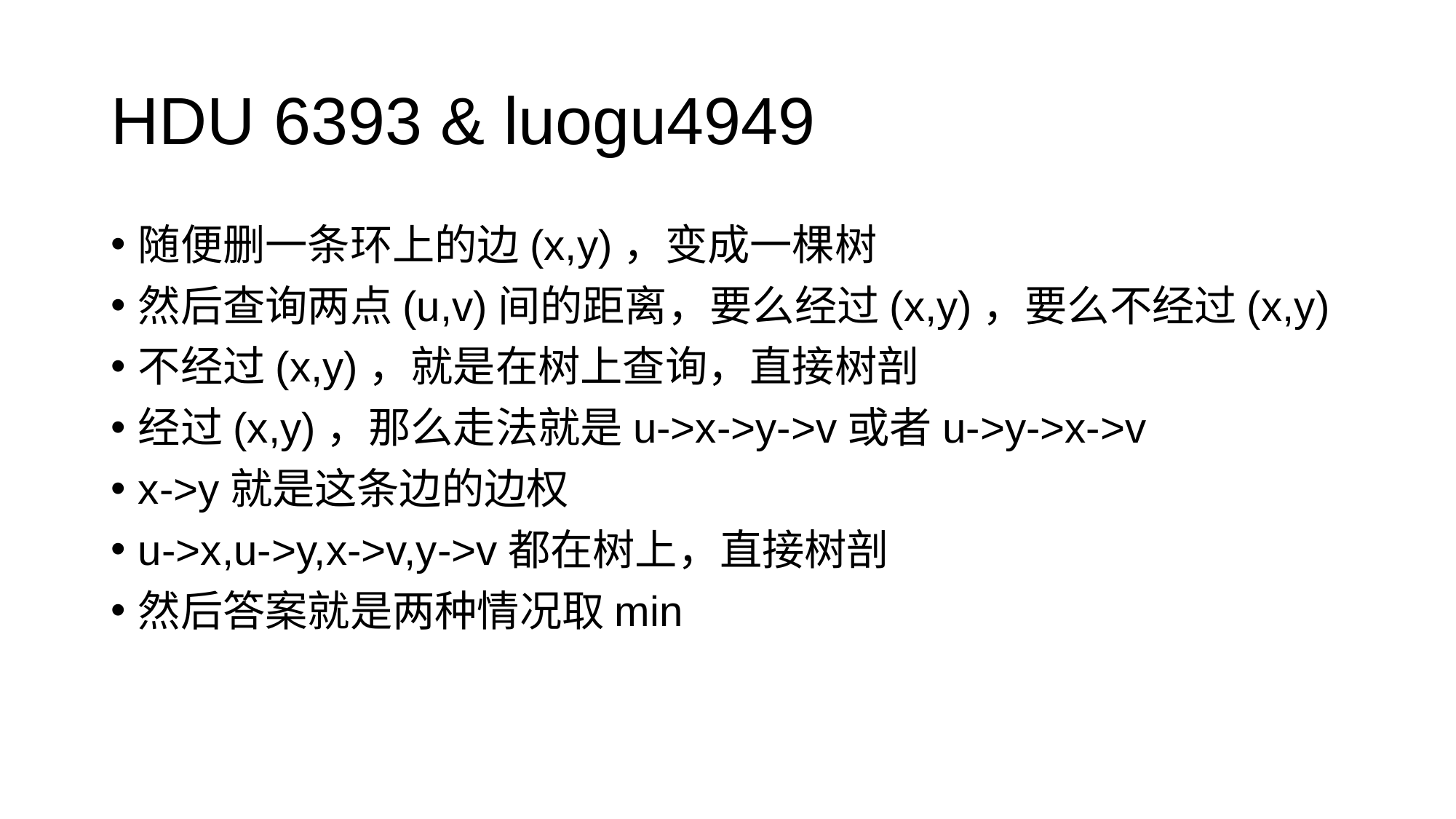

# HDU 6393 & luogu4949
随便删一条环上的边(x,y)，变成一棵树
然后查询两点(u,v)间的距离，要么经过(x,y)，要么不经过(x,y)
不经过(x,y)，就是在树上查询，直接树剖
经过(x,y)，那么走法就是u->x->y->v或者u->y->x->v
x->y就是这条边的边权
u->x,u->y,x->v,y->v都在树上，直接树剖
然后答案就是两种情况取min